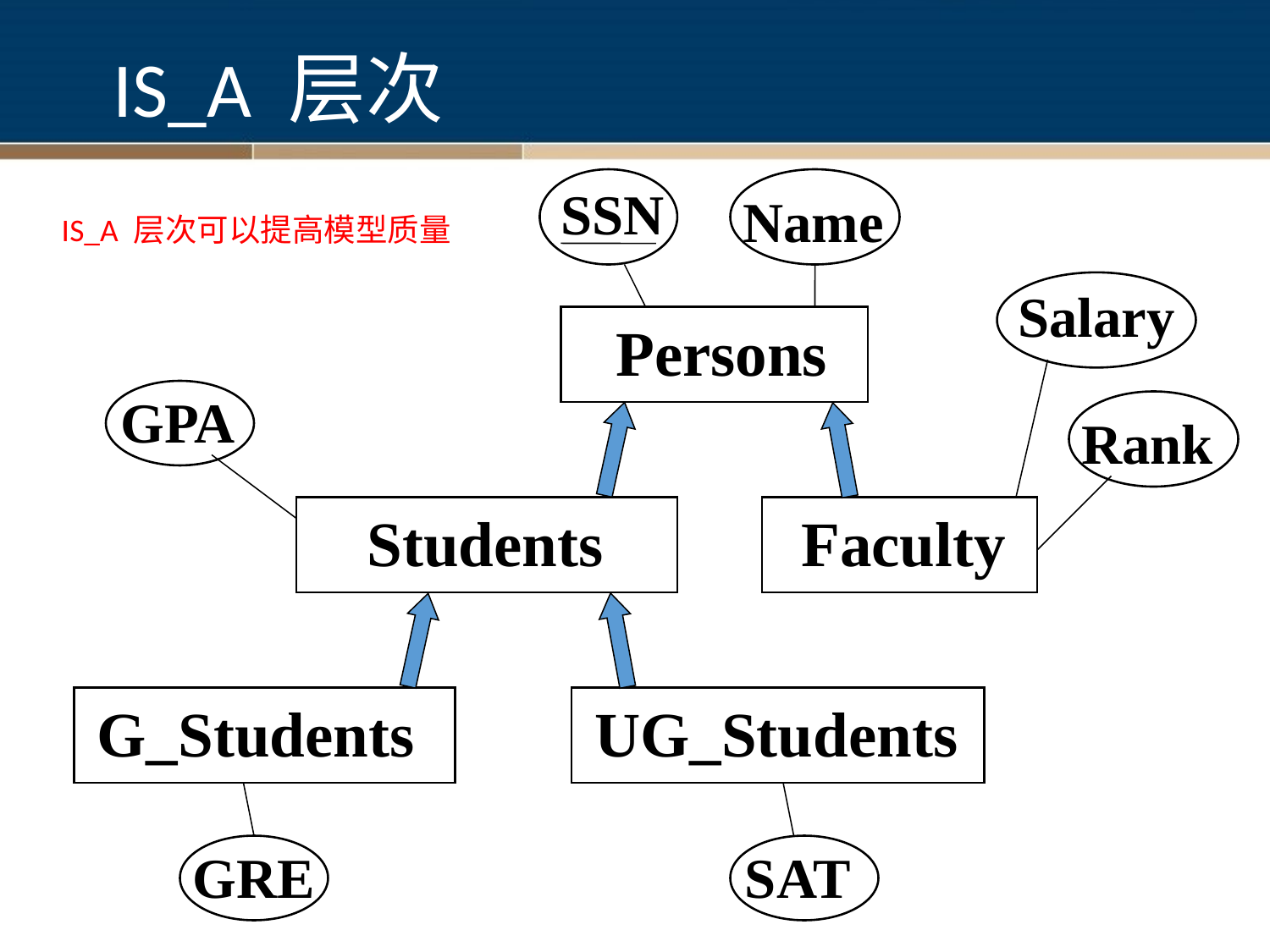

# IS_A 层次

SSN
Name
IS_A 层次可以提高模型质量

Salary
    Persons

GPA

Rank

   Students

 Faculty

G_Students

UG_Students

GRE

SAT